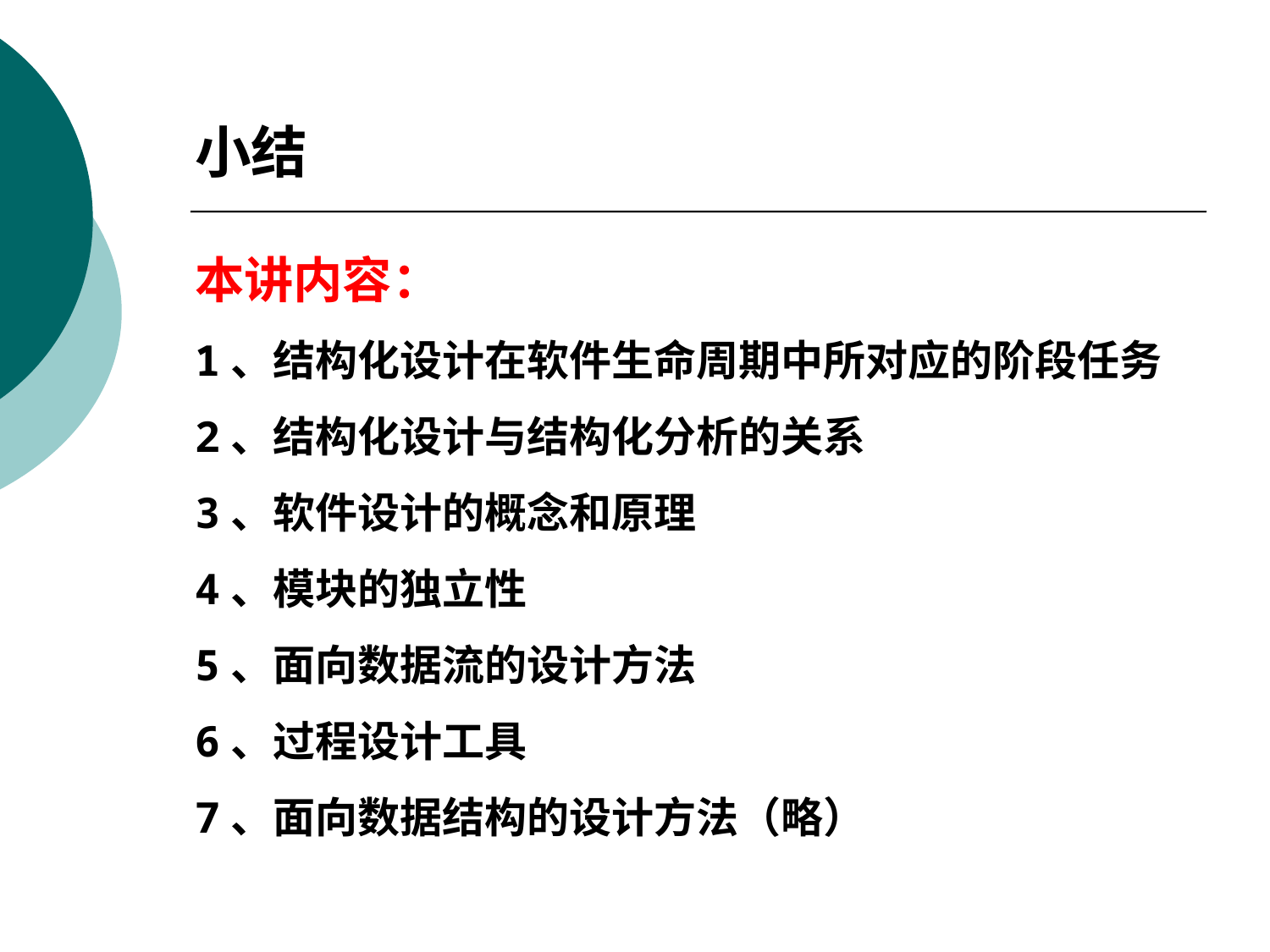

小结
本讲内容：
1、结构化设计在软件生命周期中所对应的阶段任务
2、结构化设计与结构化分析的关系
3、软件设计的概念和原理
4、模块的独立性
5、面向数据流的设计方法
6、过程设计工具
7、面向数据结构的设计方法（略）